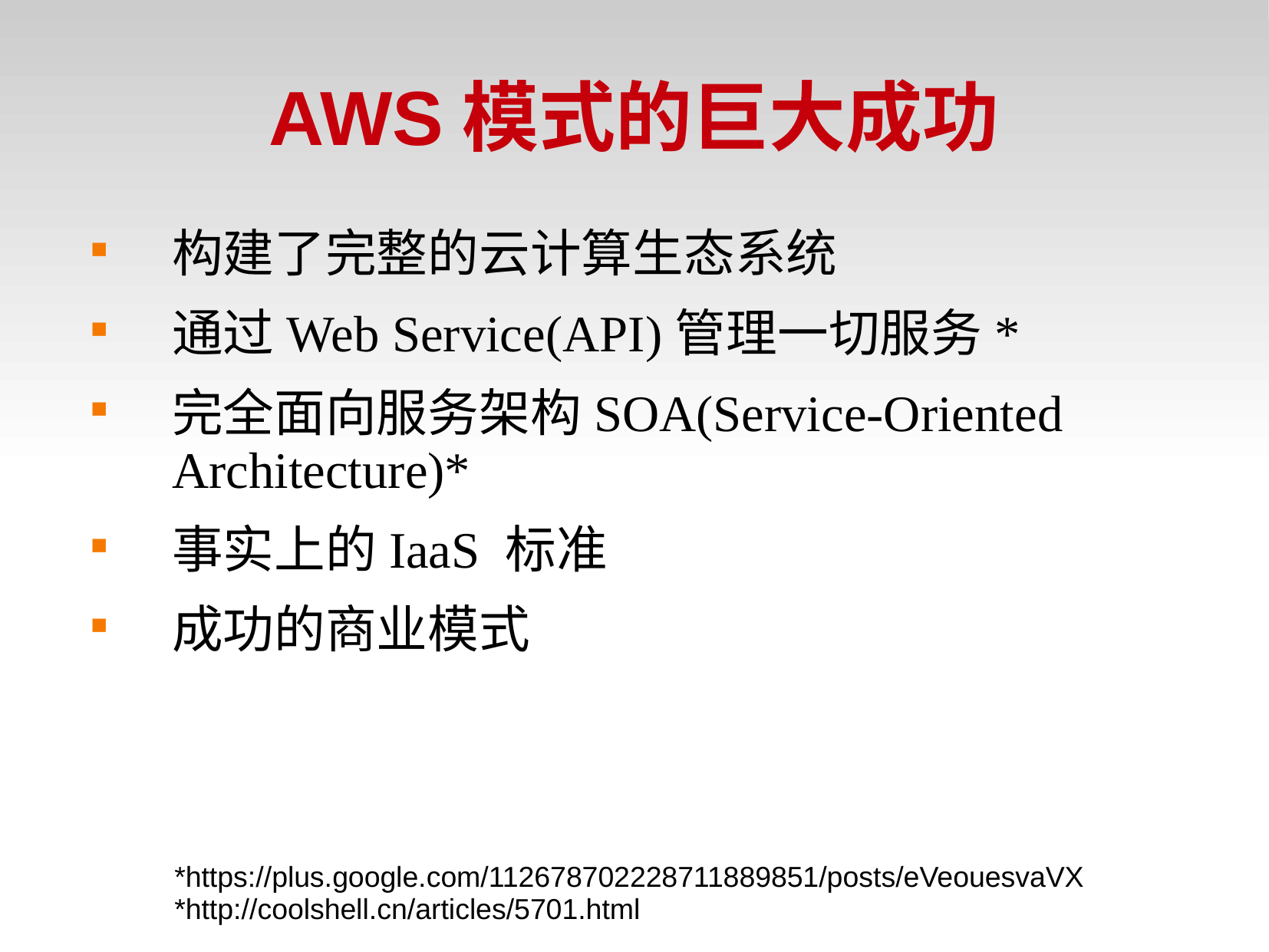

# AWS模式的巨大成功
构建了完整的云计算生态系统
通过Web Service(API)管理一切服务*
完全面向服务架构SOA(Service-Oriented Architecture)*
事实上的IaaS 标准
成功的商业模式

*https://plus.google.com/112678702228711889851/posts/eVeouesvaVX
*http://coolshell.cn/articles/5701.html